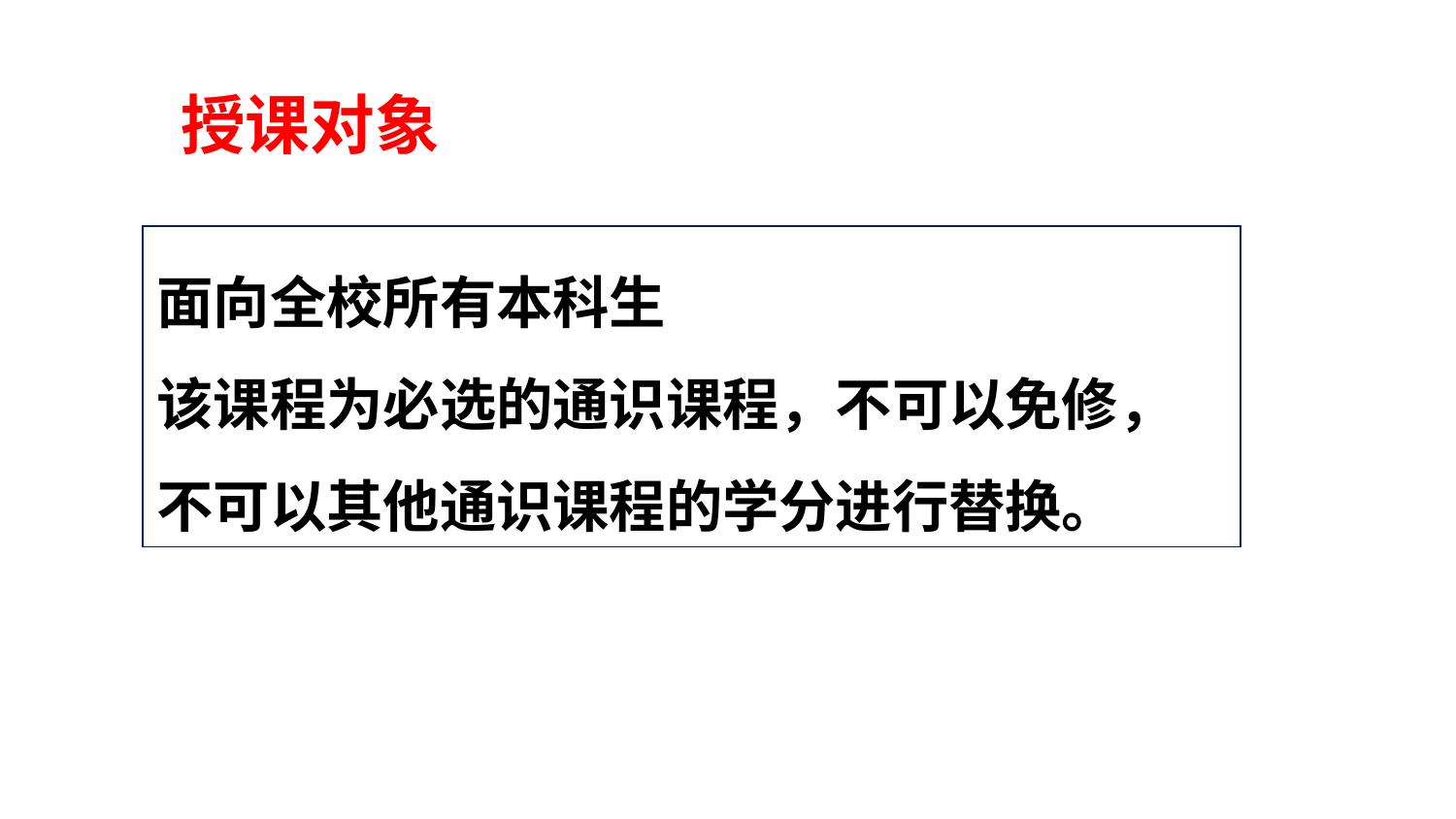

授课对象
面向全校所有本科生
该课程为必选的通识课程，不可以免修，不可以其他通识课程的学分进行替换。